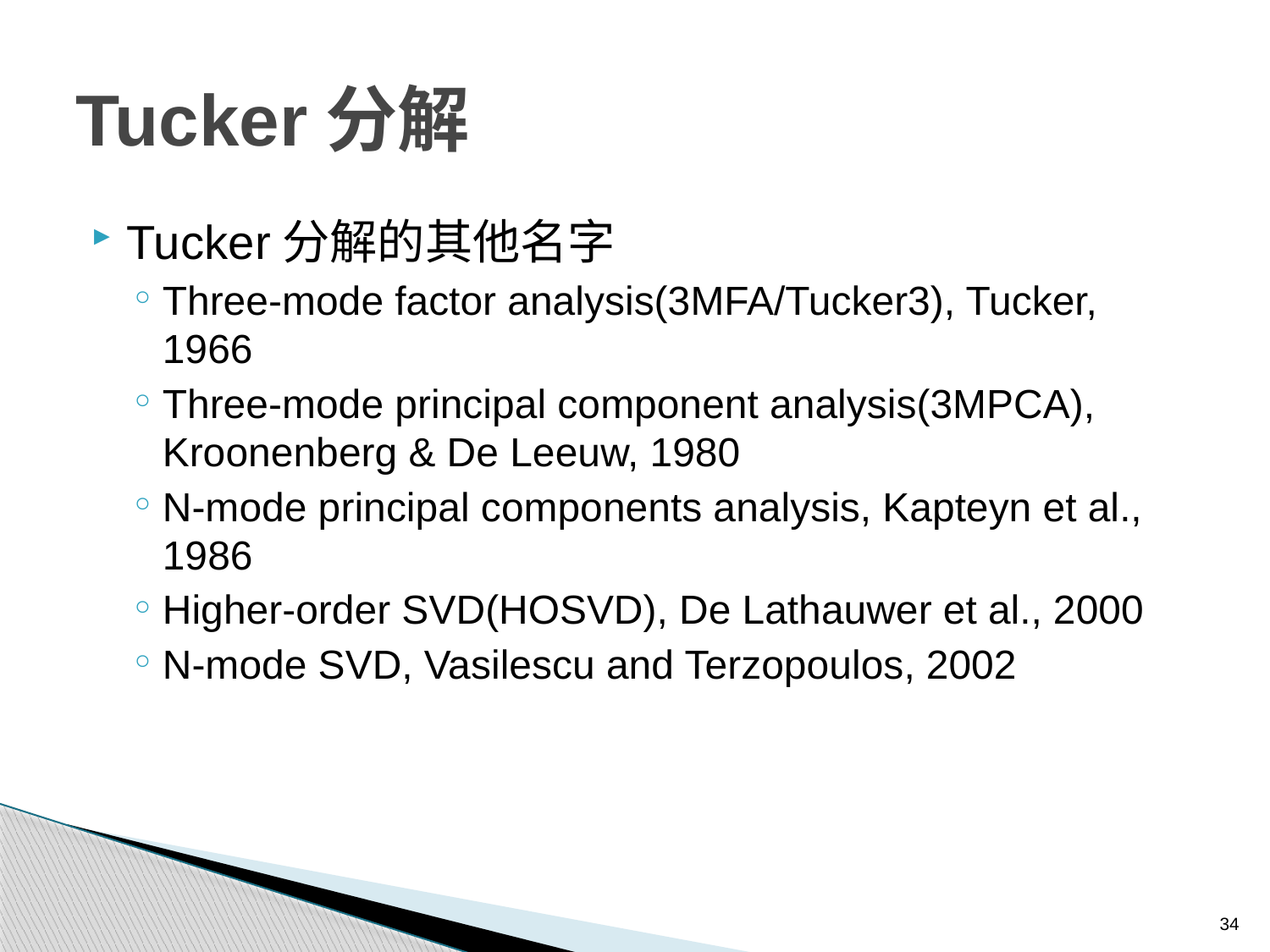

# Tucker分解
Tucker分解的其他名字
Three-mode factor analysis(3MFA/Tucker3), Tucker, 1966
Three-mode principal component analysis(3MPCA), Kroonenberg & De Leeuw, 1980
N-mode principal components analysis, Kapteyn et al., 1986
Higher-order SVD(HOSVD), De Lathauwer et al., 2000
N-mode SVD, Vasilescu and Terzopoulos, 2002
34